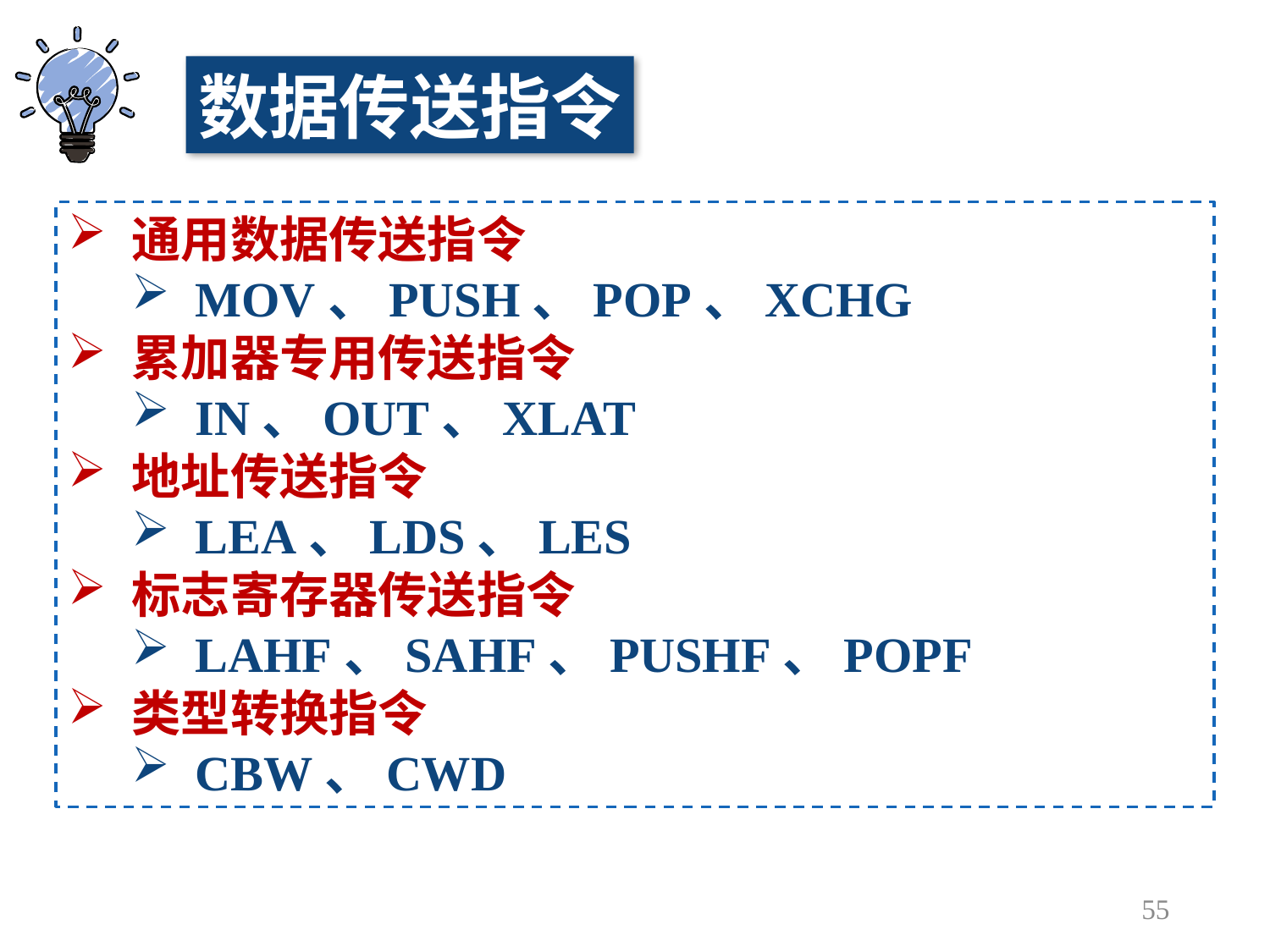

数据传送指令
通用数据传送指令
MOV、PUSH、POP、XCHG
累加器专用传送指令
IN、OUT、XLAT
地址传送指令
LEA、LDS、LES
标志寄存器传送指令
LAHF、SAHF、PUSHF、POPF
类型转换指令
CBW、CWD
55